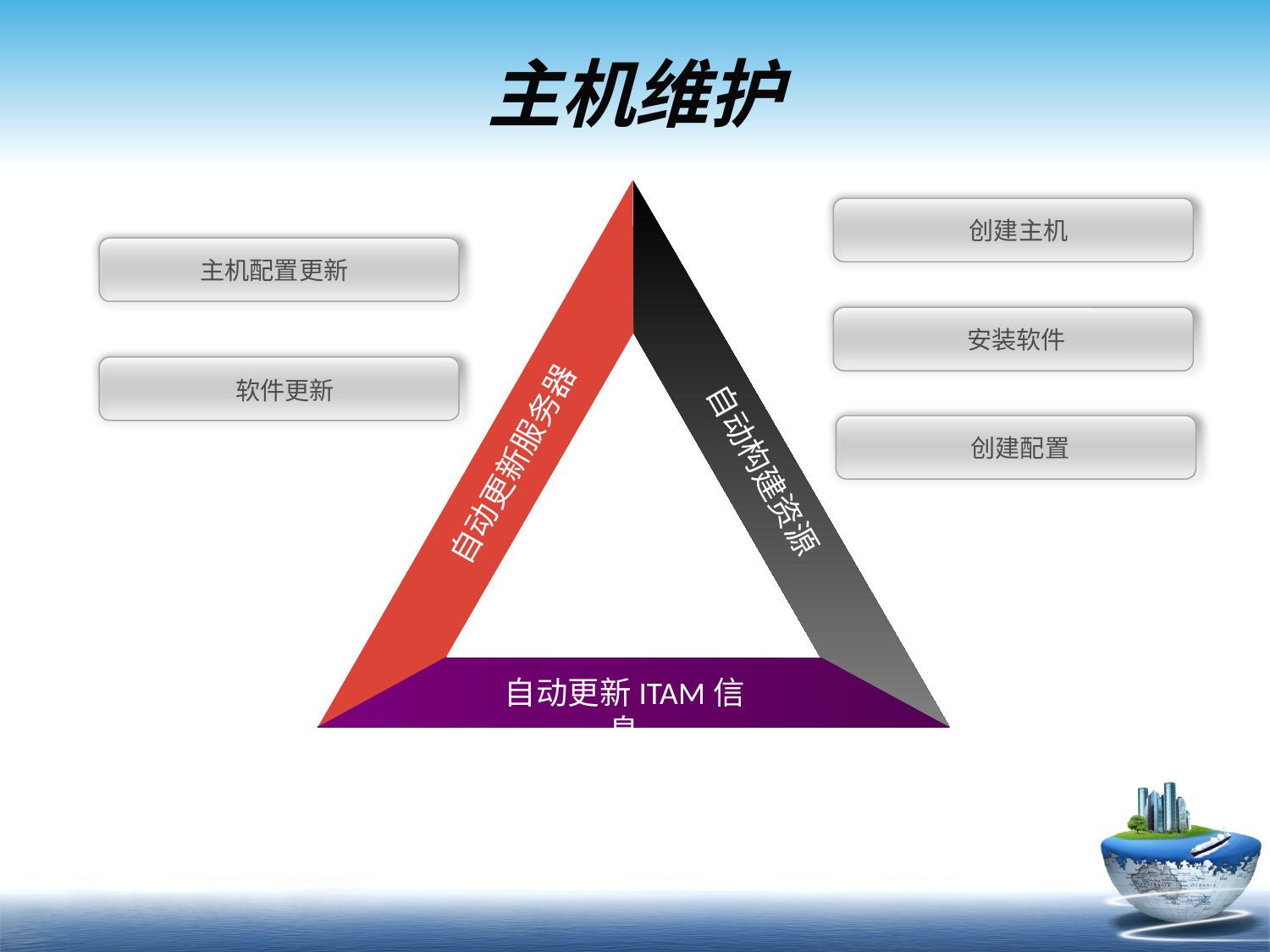

# 主机维护

创建主机

主机配置更新

安装软件

软件更新

创建配置
自动更新服务器
自动构建资源
自动更新ITAM信息